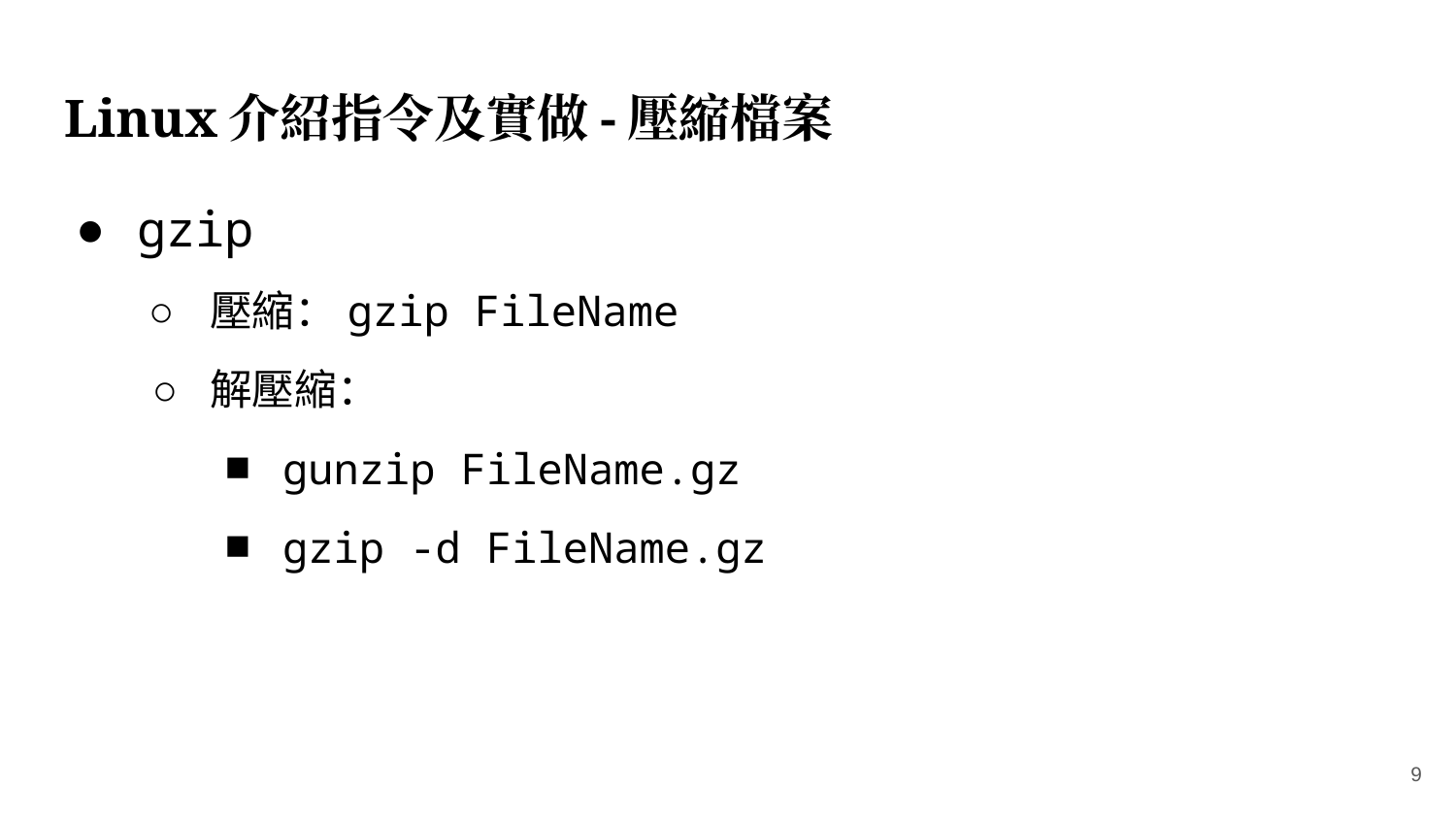

# Linux介紹指令及實做-壓縮檔案

gzip
壓縮：gzip FileName
解壓縮：
gunzip FileName.gz
gzip -d FileName.gz
9